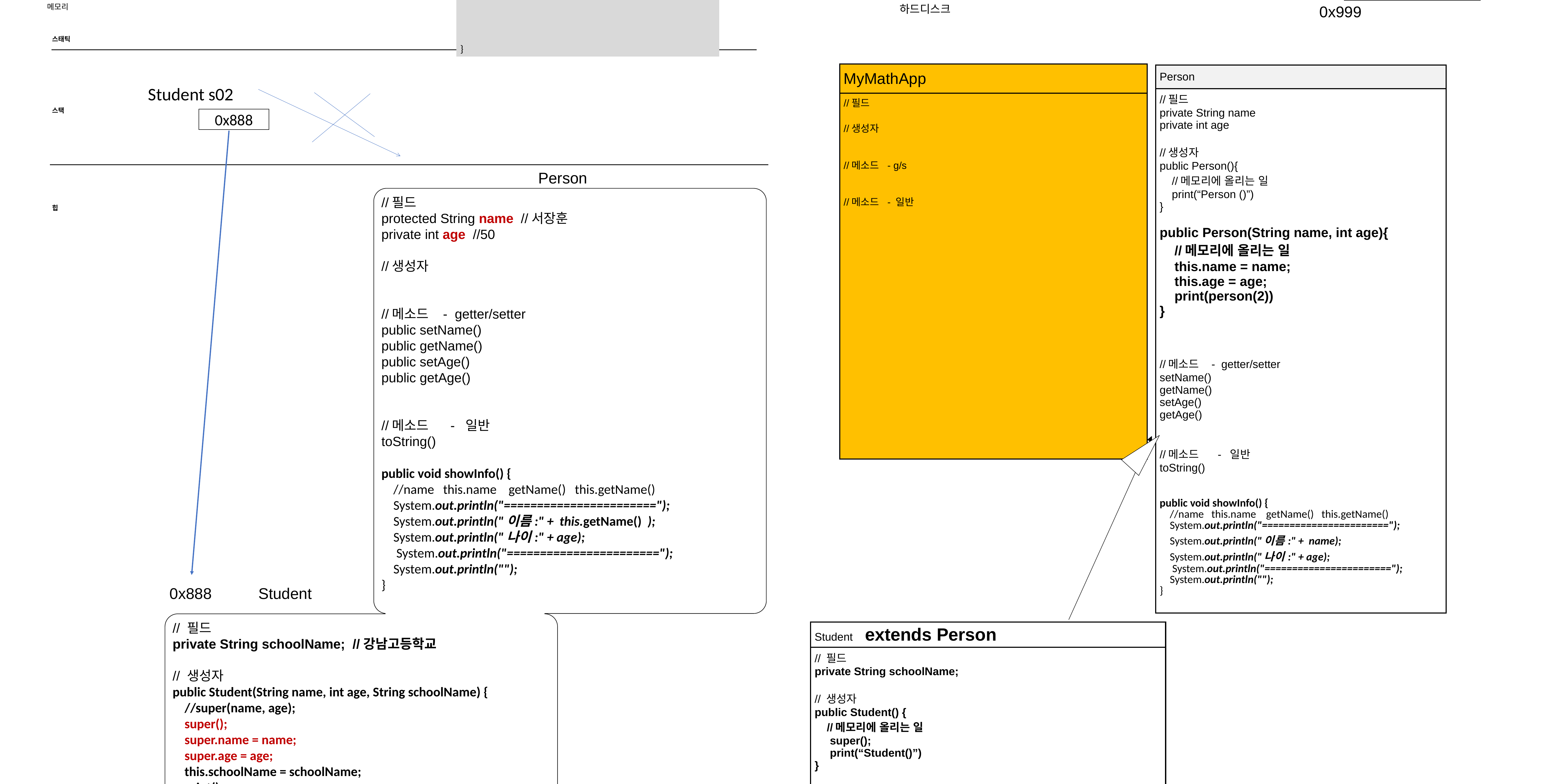

메모리
하드디스크
0x999
| 클래스 |
| --- |
| //필드 //생성자 this() //메소드 - getter/setter - 일반 |
| Person |
| --- |
| String name int age |
|  |
public static void main(String[] args){

   Student s02 = new Student();

     Person p01 = new Person();

}
스태틱
| MyMathApp |
| --- |
| //필드 //생성자 //메소드 - g/s //메소드 - 일반 |
| Person |
| --- |
| //필드 private String name private int age //생성자 public Person(){ //메모리에 올리는 일 print(“Person ()”) } public Person(String name, int age){ //메모리에 올리는 일 this.name = name; this.age = age; print(person(2)) } //메소드 - getter/setter setName() getName() setAge() getAge() //메소드 - 일반 toString() public void showInfo() { //name this.name getName() this.getName() System.out.println("======================="); System.out.println("이름:" + name); System.out.println("나이:" + age); System.out.println("======================="); System.out.println(""); } |
Student s02
스택
0x888
Person
//필드
protected String name  //서장훈
private int age  //50

//생성자

//메소드   -  getter/setter
public setName()
public getName()
public setAge()
public getAge()

//메소드     -  일반
toString()

public void showInfo() {
    //name   this.name    getName()   this.getName()
    System.out.println("=======================");
    System.out.println("이름:" +  this.getName()  );
    System.out.println("나이:" + age);
     System.out.println("=======================");
    System.out.println("");
}

힙

0x888
Student

// 필드
private String schoolName;  //강남고등학교

// 생성자
public Student(String name, int age, String schoolName) {
    //super(name, age);
    super();
    super.name = name;
    super.age = age;
    this.schoolName = schoolName;
    print()
}

// 메소드 - getter/setter
public String getSchoolName() {
    return schoolName;
}

public void setSchoolName(String schoolName) {
    this.schoolName = schoolName;
}

// 메소드 - 일반
@Override
public String toString() {
    return "Student [schoolName=" + schoolName + "]";
}

public void showInfo () {
    //name   this.name    getName()   this.getName()
    System.out.println("=======================");
    System.out.println("이름:" +  super.name);
    System.out.println("나이:" +  super.age);
    System.out.println(“학교:" +  this.schoolName);
     System.out.println("=======================");
    System.out.println("");
}

| Student extends Person |
| --- |
| // 필드 private String schoolName; // 생성자 public Student() { //메모리에 올리는 일 super(); print(“Student()”) } public Student(String schoolName) { //메모리에 올리는 일 this.schoolName = schoolName; } public Student(String name, int age, String schoolName) { //super(name, age); super(); super.name = name; super.age = age; this.schoolName = schoolName; print() } // 메소드 - getter/setter public String getSchoolName() { return schoolName; } public void setSchoolName(String schoolName) { this.schoolName = schoolName; } // 메소드 - 일반 @Override public String toString() { return "Student [schoolName=" + schoolName + "]"; } public void showInfo () { //name this.name getName() this.getName() System.out.println("======================="); System.out.println("이름:" + super.name); System.out.println("나이:" + super.age); System.out.println(“학교:" + this.schoolName); System.out.println("======================="); System.out.println(""); } |
정우성 45
이정재 46